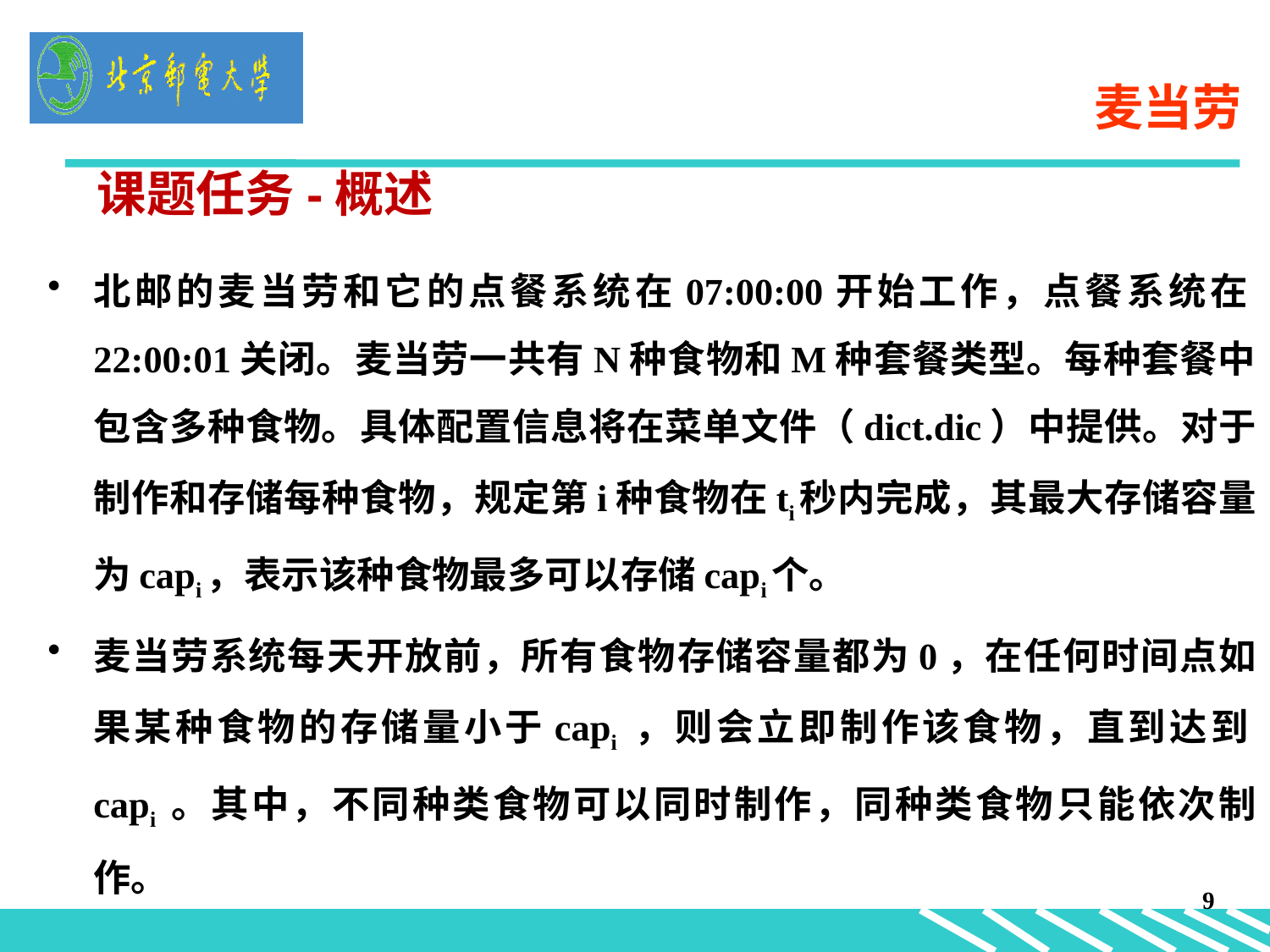

# 麦当劳
课题任务-概述
北邮的麦当劳和它的点餐系统在07:00:00开始工作，点餐系统在22:00:01关闭。麦当劳一共有N种食物和M种套餐类型。每种套餐中包含多种食物。具体配置信息将在菜单文件（dict.dic）中提供。对于制作和存储每种食物，规定第i种食物在ti秒内完成，其最大存储容量为capi，表示该种食物最多可以存储capi个。
麦当劳系统每天开放前，所有食物存储容量都为0，在任何时间点如果某种食物的存储量小于capi ，则会立即制作该食物，直到达到capi 。其中，不同种类食物可以同时制作，同种类食物只能依次制作。
9